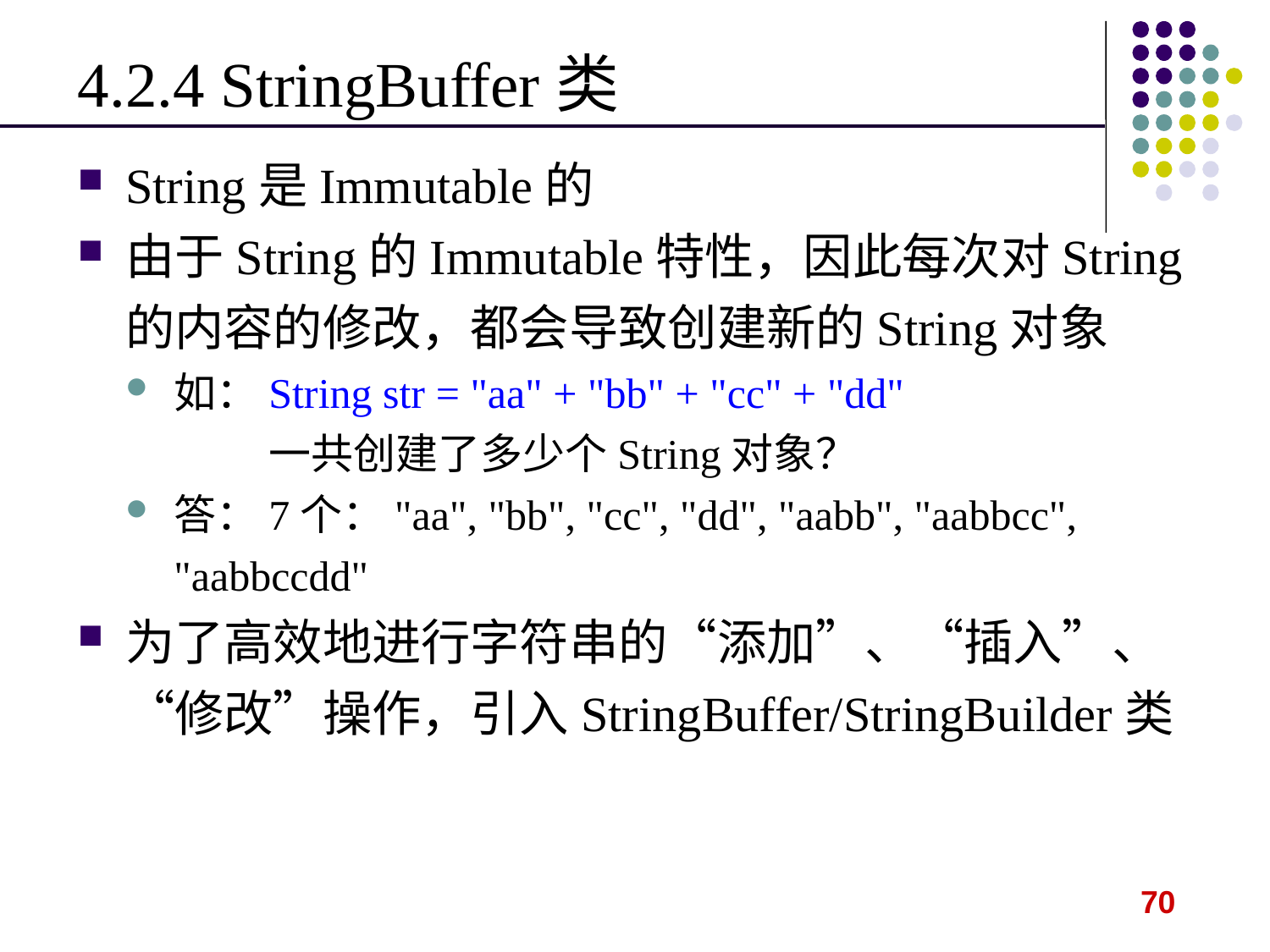

4.2.4 StringBuffer类
String是Immutable的
由于String的Immutable特性，因此每次对String的内容的修改，都会导致创建新的String对象
如：String str = "aa" + "bb" + "cc" + "dd"
        一共创建了多少个String对象？
答：7个："aa", "bb", "cc", "dd", "aabb", "aabbcc", "aabbccdd"
为了高效地进行字符串的“添加”、“插入”、“修改”操作，引入StringBuffer/StringBuilder类